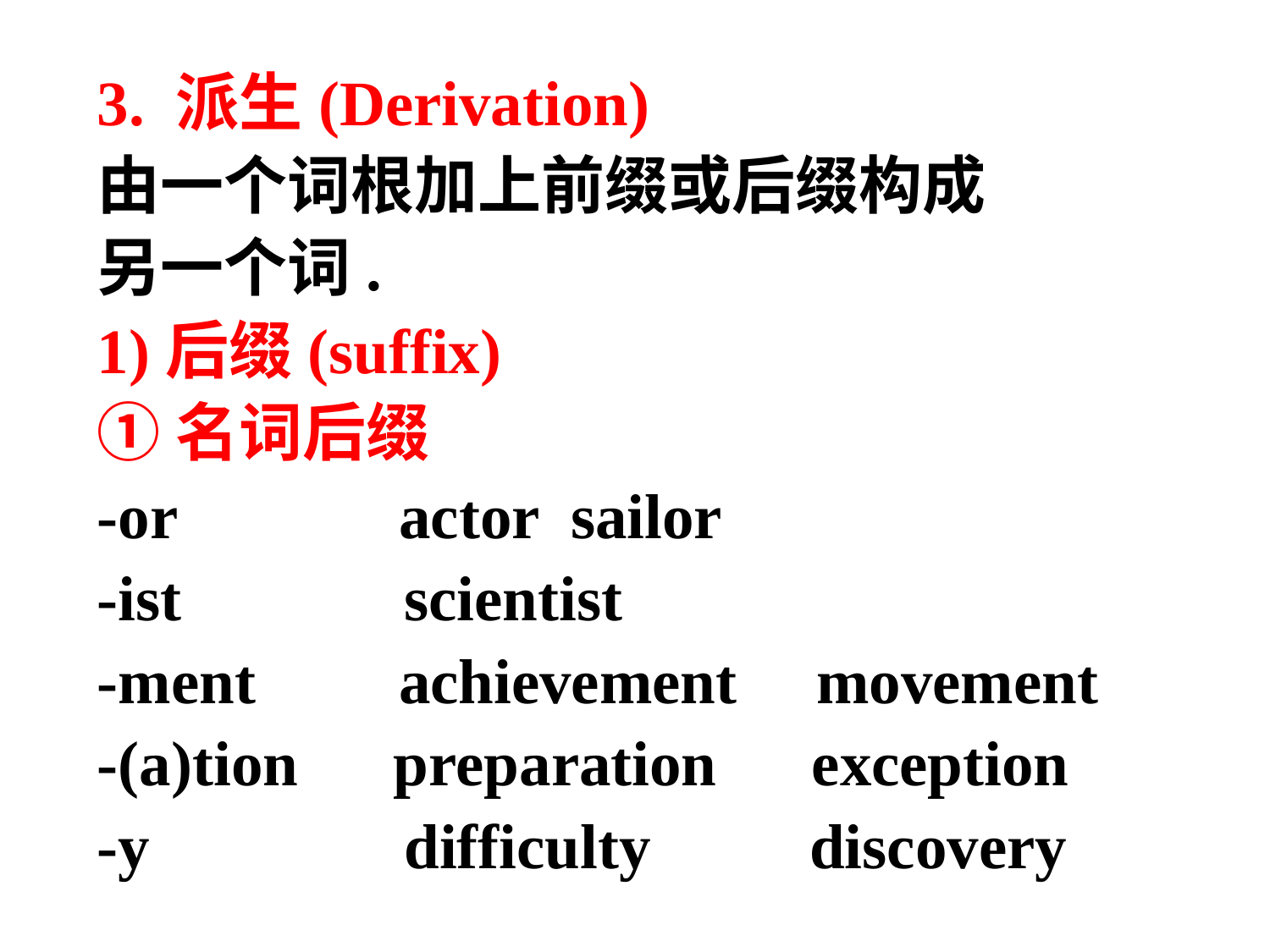

3. 派生(Derivation)
由一个词根加上前缀或后缀构成
另一个词.
1)后缀(suffix)
①名词后缀
-or              actor  sailor
-ist              scientist
-ment         achievement     movement
-(a)tion      preparation      exception
-y                difficulty          discovery